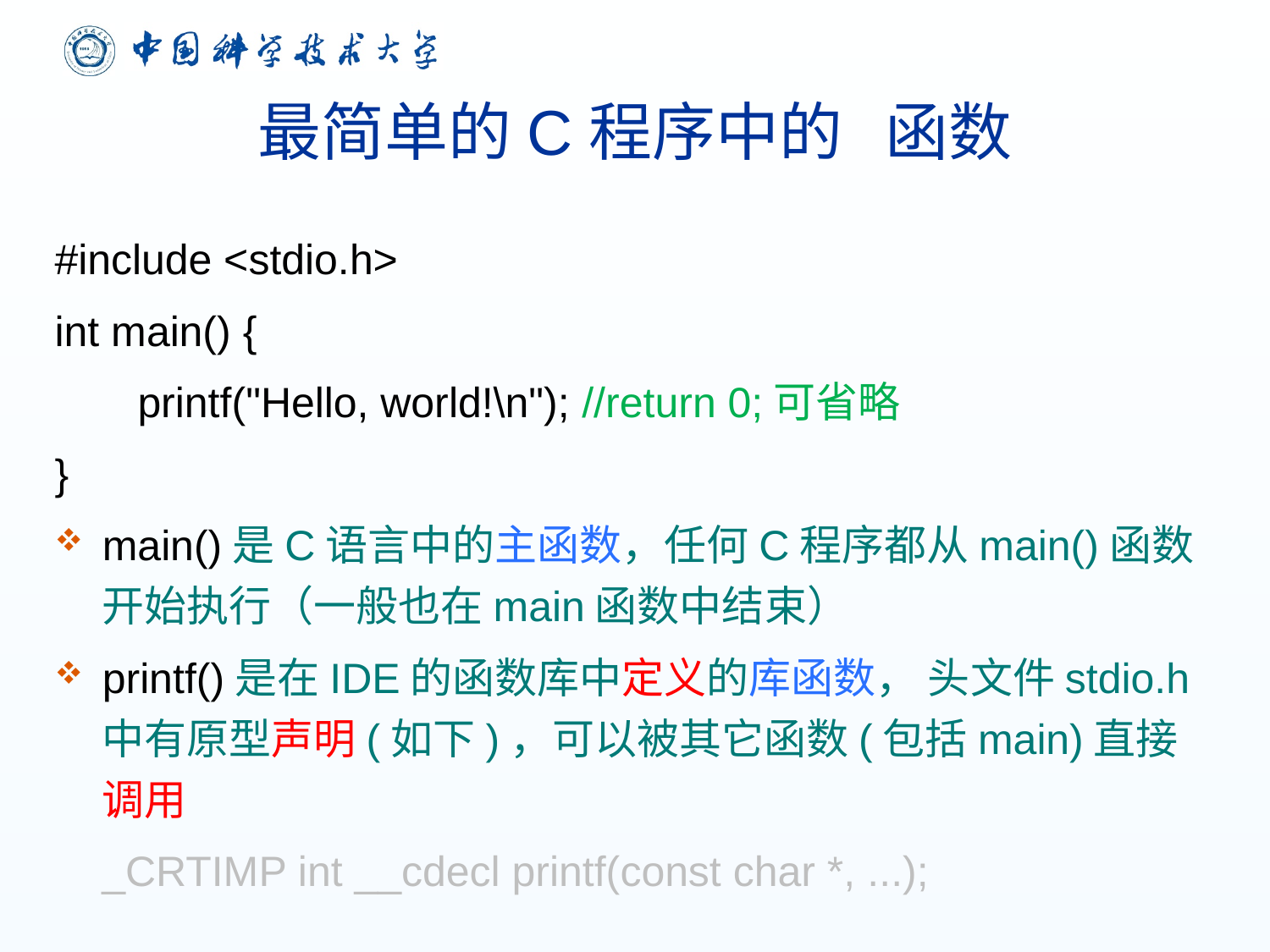

# 最简单的C程序中的   函数
#include <stdio.h>
int main() {
       printf("Hello, world!\n"); //return 0;可省略
}
main()是C语言中的主函数，任何C程序都从main()函数开始执行（一般也在main函数中结束）
printf()是在IDE的函数库中定义的库函数， 头文件stdio.h中有原型声明(如下)，可以被其它函数(包括main)直接调用
    _CRTIMP int __cdecl printf(const char *, ...);